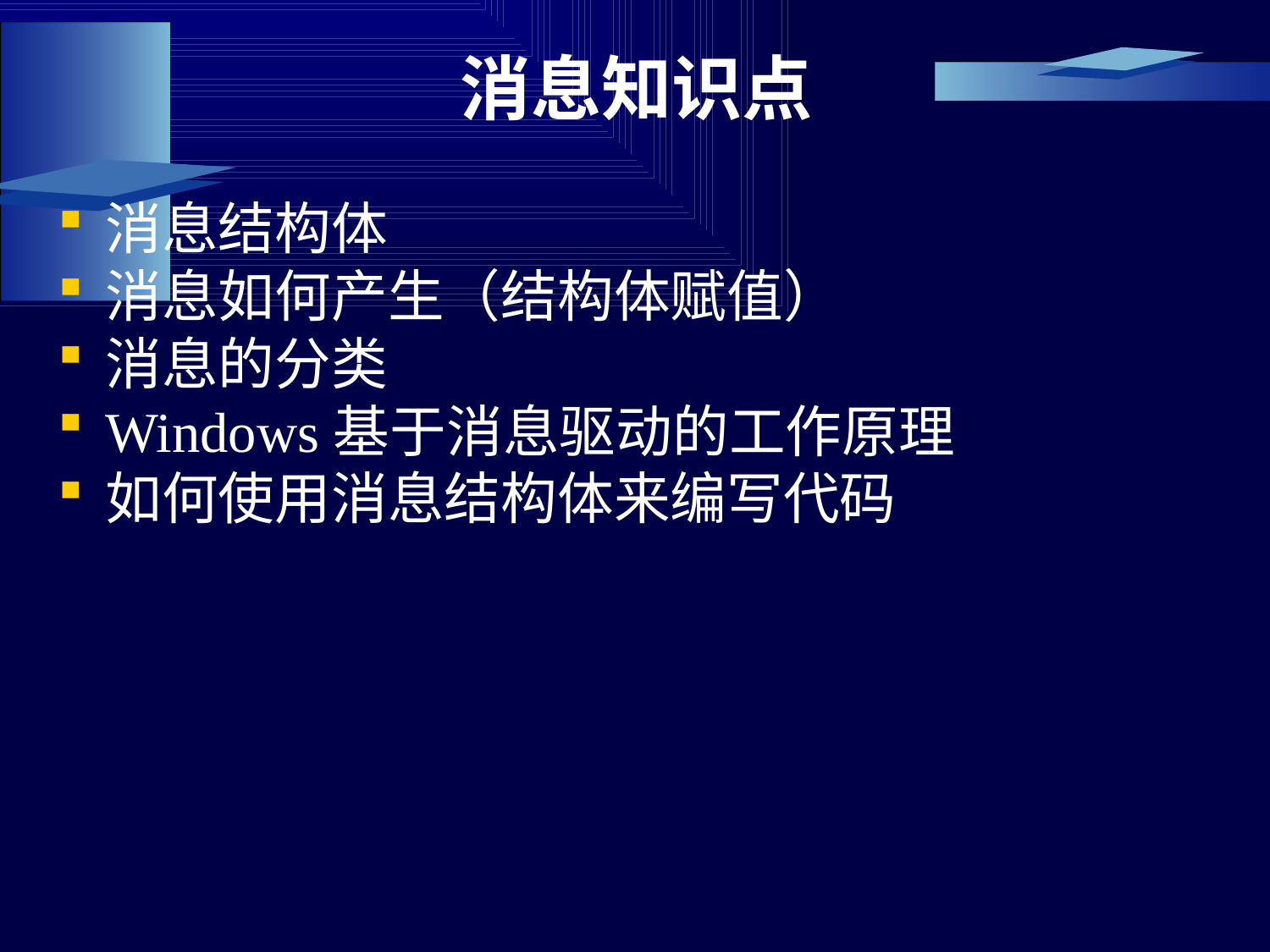

# 消息知识点
消息结构体
消息如何产生（结构体赋值）
消息的分类
Windows基于消息驱动的工作原理
如何使用消息结构体来编写代码